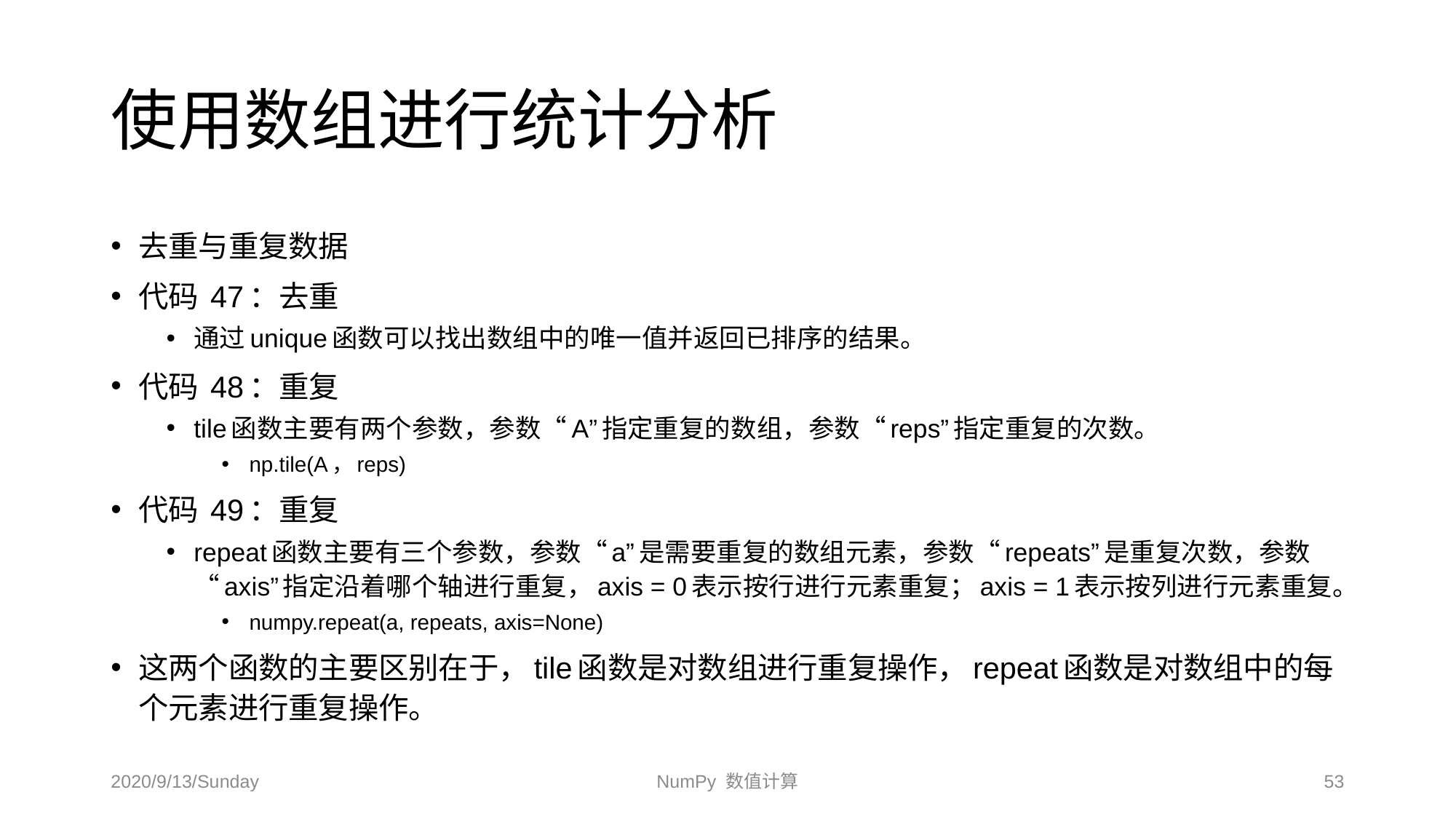

# 使用数组进行统计分析
去重与重复数据
代码 47：去重
通过unique函数可以找出数组中的唯一值并返回已排序的结果。
代码 48：重复
tile函数主要有两个参数，参数“A”指定重复的数组，参数“reps”指定重复的次数。
np.tile(A，reps)
代码 49：重复
repeat函数主要有三个参数，参数“a”是需要重复的数组元素，参数“repeats”是重复次数，参数“axis”指定沿着哪个轴进行重复，axis = 0表示按行进行元素重复；axis = 1表示按列进行元素重复。
numpy.repeat(a, repeats, axis=None)
这两个函数的主要区别在于，tile函数是对数组进行重复操作，repeat函数是对数组中的每个元素进行重复操作。

2020/9/13/Sunday
NumPy 数值计算
53